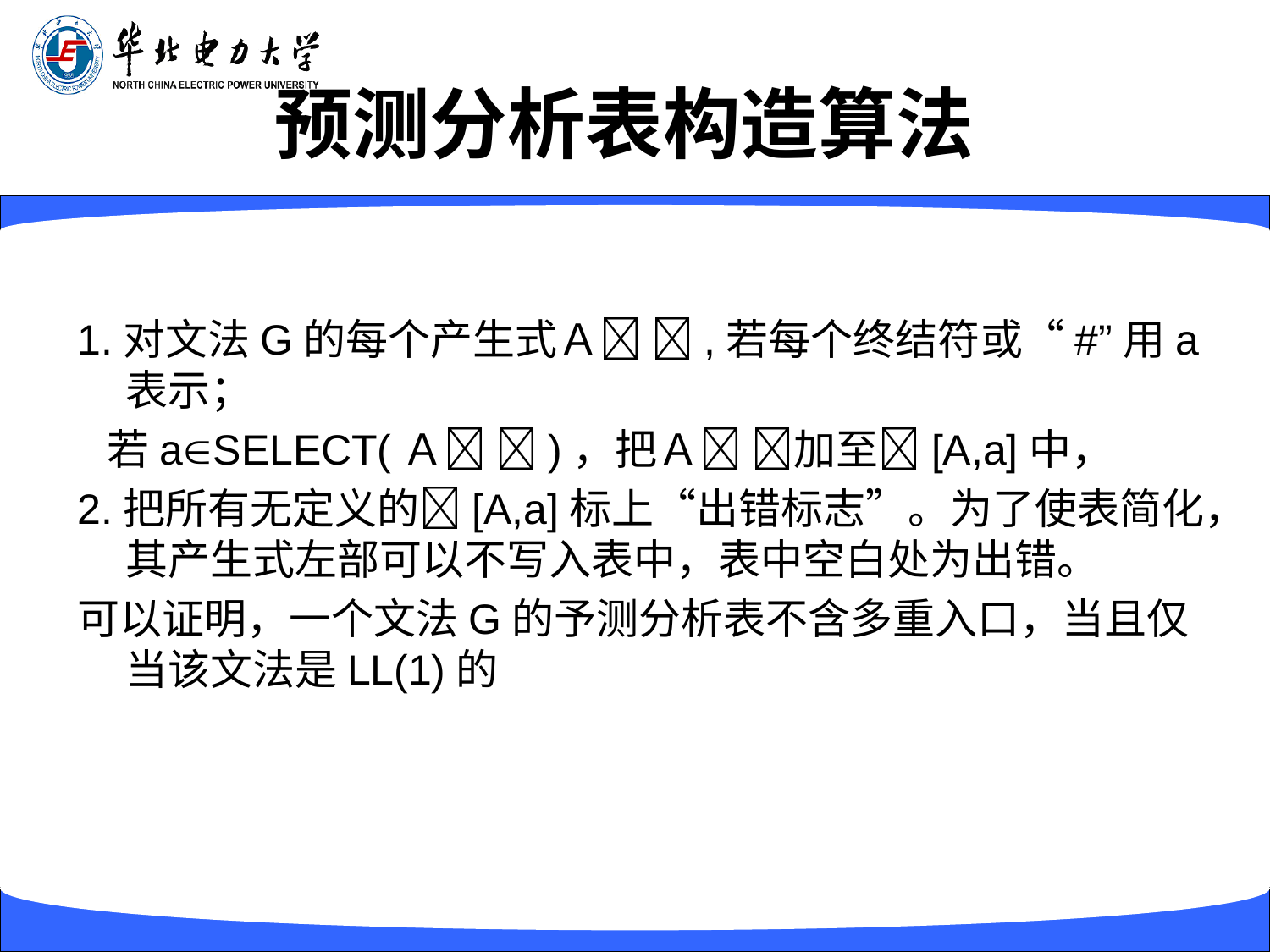

# 预测分析表构造算法
1.对文法G的每个产生式Ａ→ α,若每个终结符或“#”用a表示；
  若a∈SELECT(Ａ→ α)，把Ａ→ α加至Μ[A,a]中，
2.把所有无定义的Μ[A,a]标上“出错标志”。为了使表简化，其产生式左部可以不写入表中，表中空白处为出错。
可以证明，一个文法G的予测分析表不含多重入口，当且仅当该文法是LL(1)的